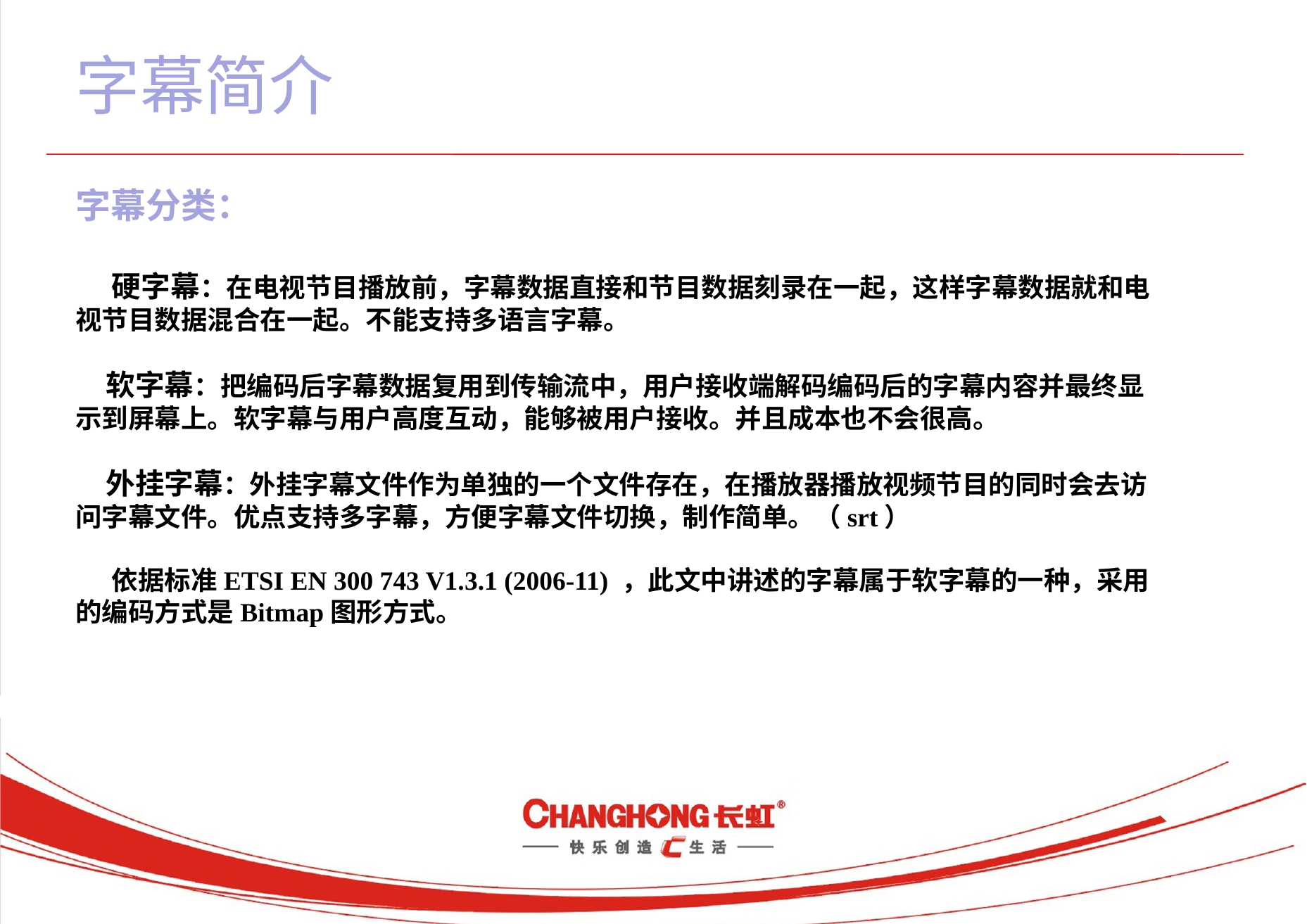

# 字幕简介
字幕分类：

     硬字幕：在电视节目播放前，字幕数据直接和节目数据刻录在一起，这样字幕数据就和电视节目数据混合在一起。不能支持多语言字幕。

    软字幕：把编码后字幕数据复用到传输流中，用户接收端解码编码后的字幕内容并最终显示到屏幕上。软字幕与用户高度互动，能够被用户接收。并且成本也不会很高。

    外挂字幕：外挂字幕文件作为单独的一个文件存在，在播放器播放视频节目的同时会去访问字幕文件。优点支持多字幕，方便字幕文件切换，制作简单。（srt）

     依据标准ETSI EN 300 743 V1.3.1 (2006-11) ，此文中讲述的字幕属于软字幕的一种，采用的编码方式是Bitmap图形方式。